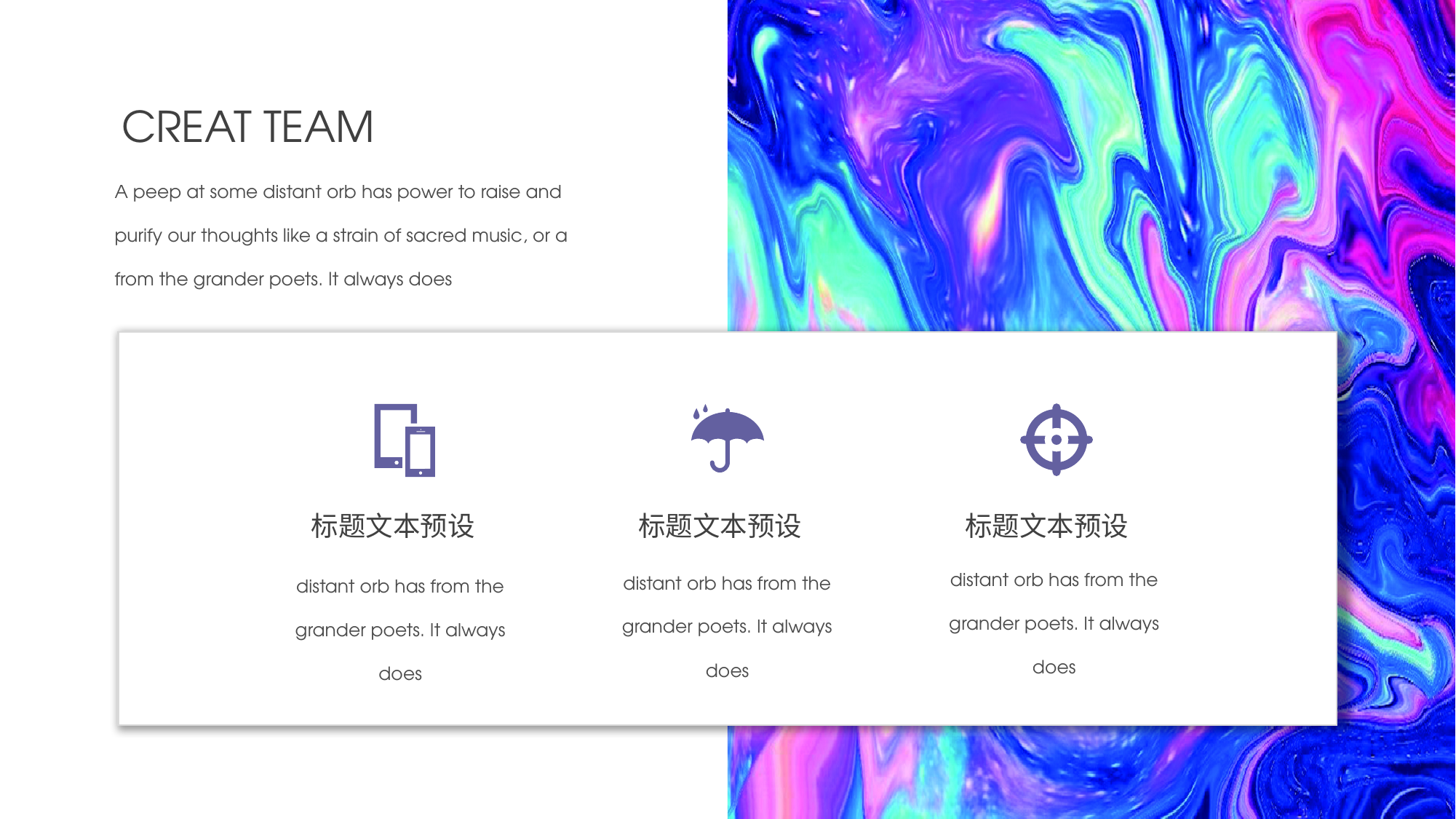

CREAT TEAM
A peep at some distant orb has power to raise and purify our thoughts like a strain of sacred music, or a from the grander poets. It always does

标题文本预设
标题文本预设
标题文本预设
distant orb has from the grander poets. It always does
distant orb has from the grander poets. It always does
distant orb has from the grander poets. It always does